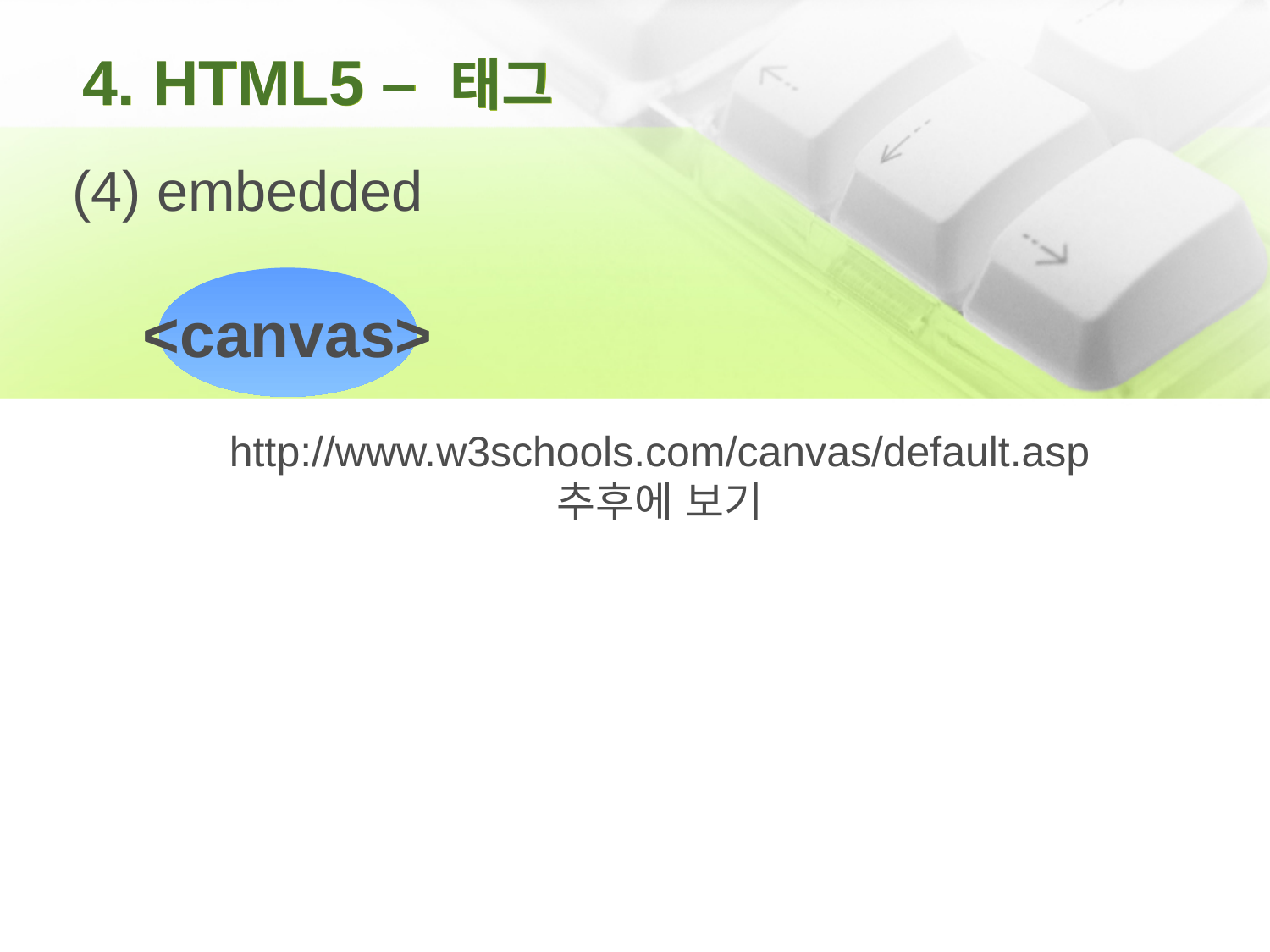

# 4. HTML5 – 태그
(4) embedded
<canvas>
http://www.w3schools.com/canvas/default.asp
추후에 보기